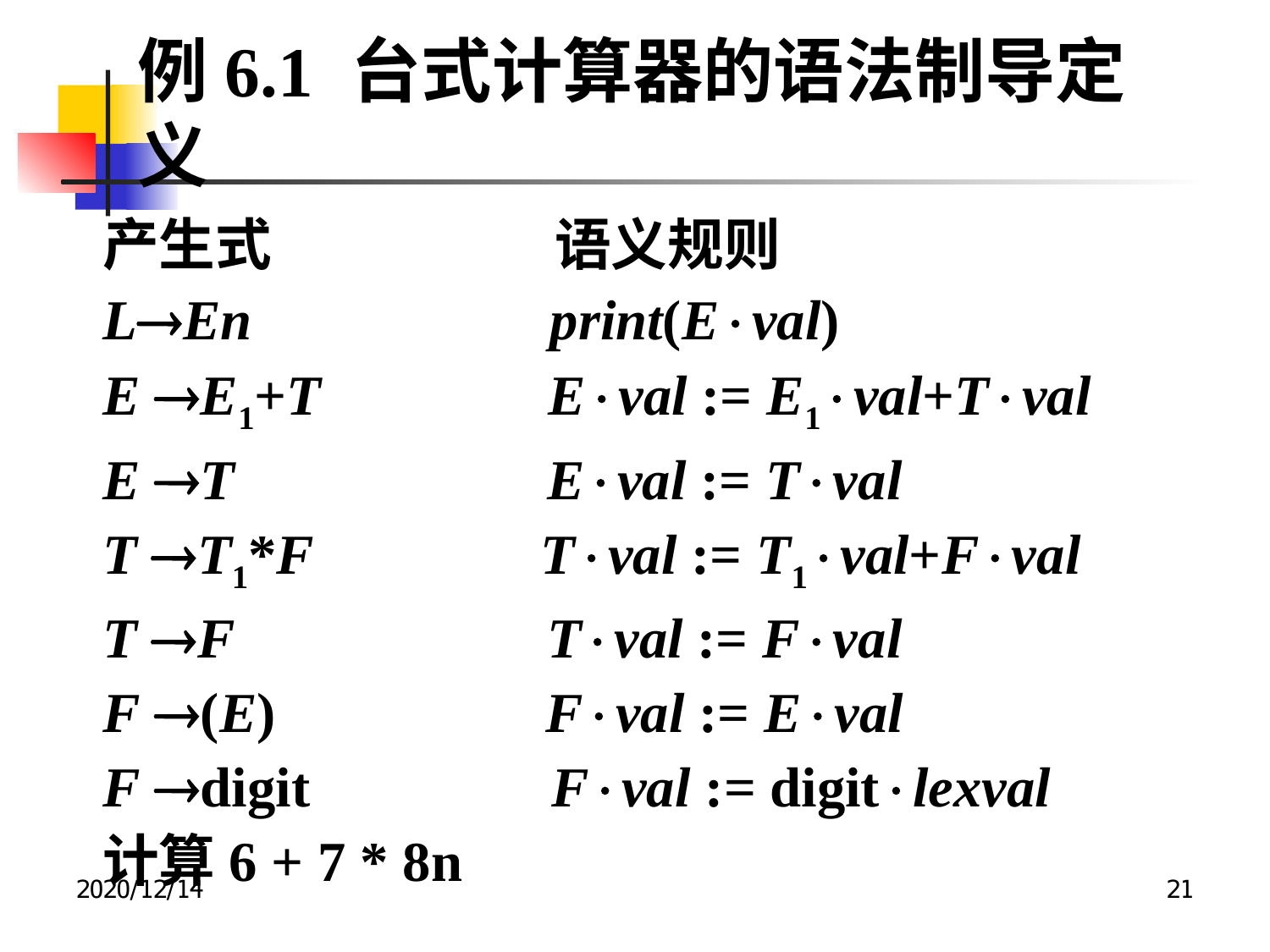

例6.1 台式计算器的语法制导定义
产生式                      语义规则
L→En                     print(E⋅val)
E →E1+T                E⋅val := E1⋅val+T⋅val
E →T                      E⋅val := T⋅val
T →T1*F                T⋅val := T1⋅val+F⋅val
T →F                      T⋅val := F⋅val
F →(E)                   F⋅val := E⋅val
F →digit                 F⋅val := digit⋅lexval
计算6 + 7 * 8n
2020/12/14
21